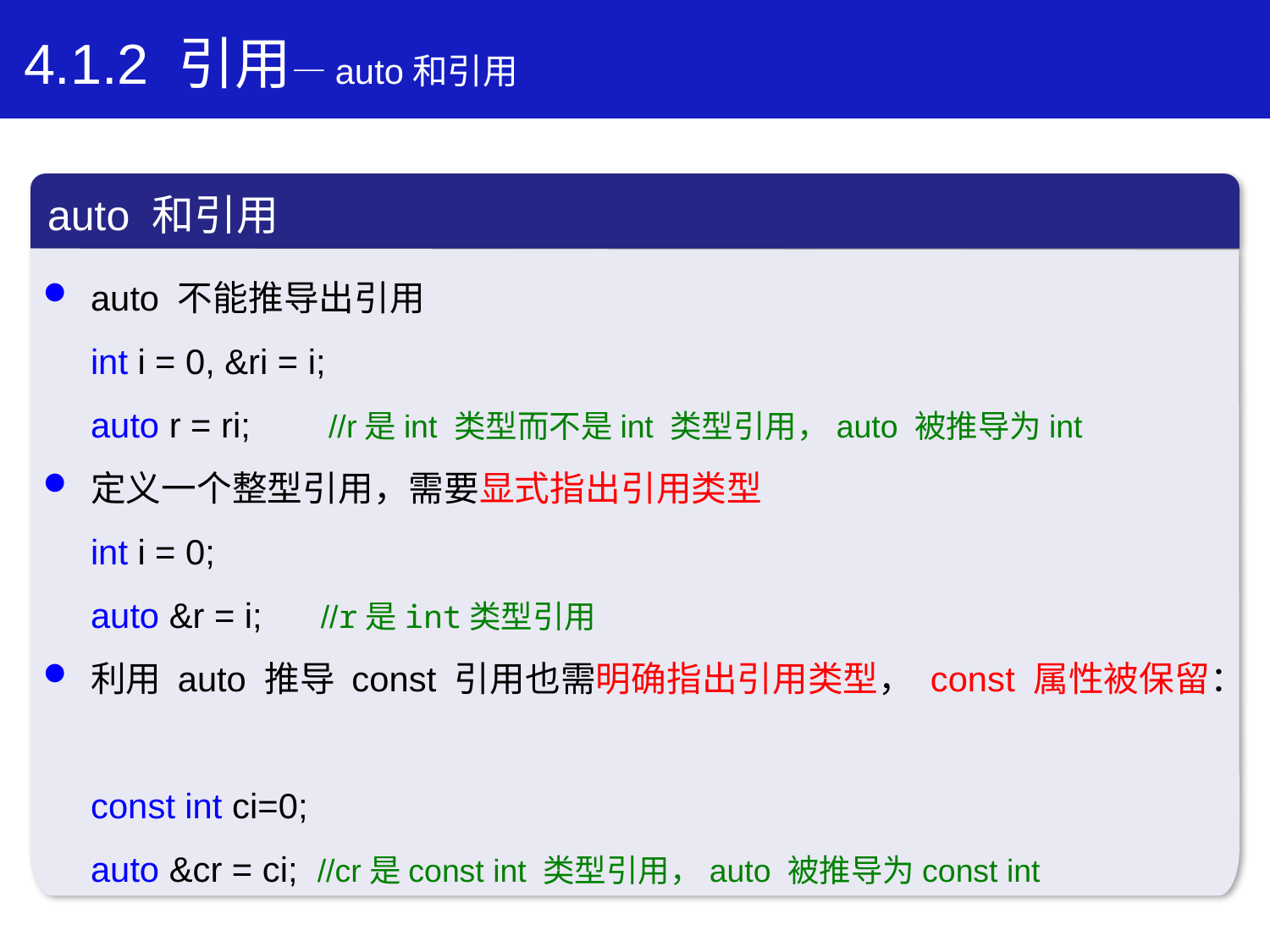

4.1.2 引用—auto和引用
auto 和引用
auto 不能推导出引用
int i = 0, &ri = i;
auto r = ri;        //r是int 类型而不是int 类型引用，auto 被推导为int
定义一个整型引用，需要显式指出引用类型
int i = 0;
auto &r = i;      //r是int类型引用
利用 auto 推导 const 引用也需明确指出引用类型， const 属性被保留：
const int ci=0;
auto &cr = ci;  //cr是const int 类型引用，auto 被推导为const int
学习目标
9